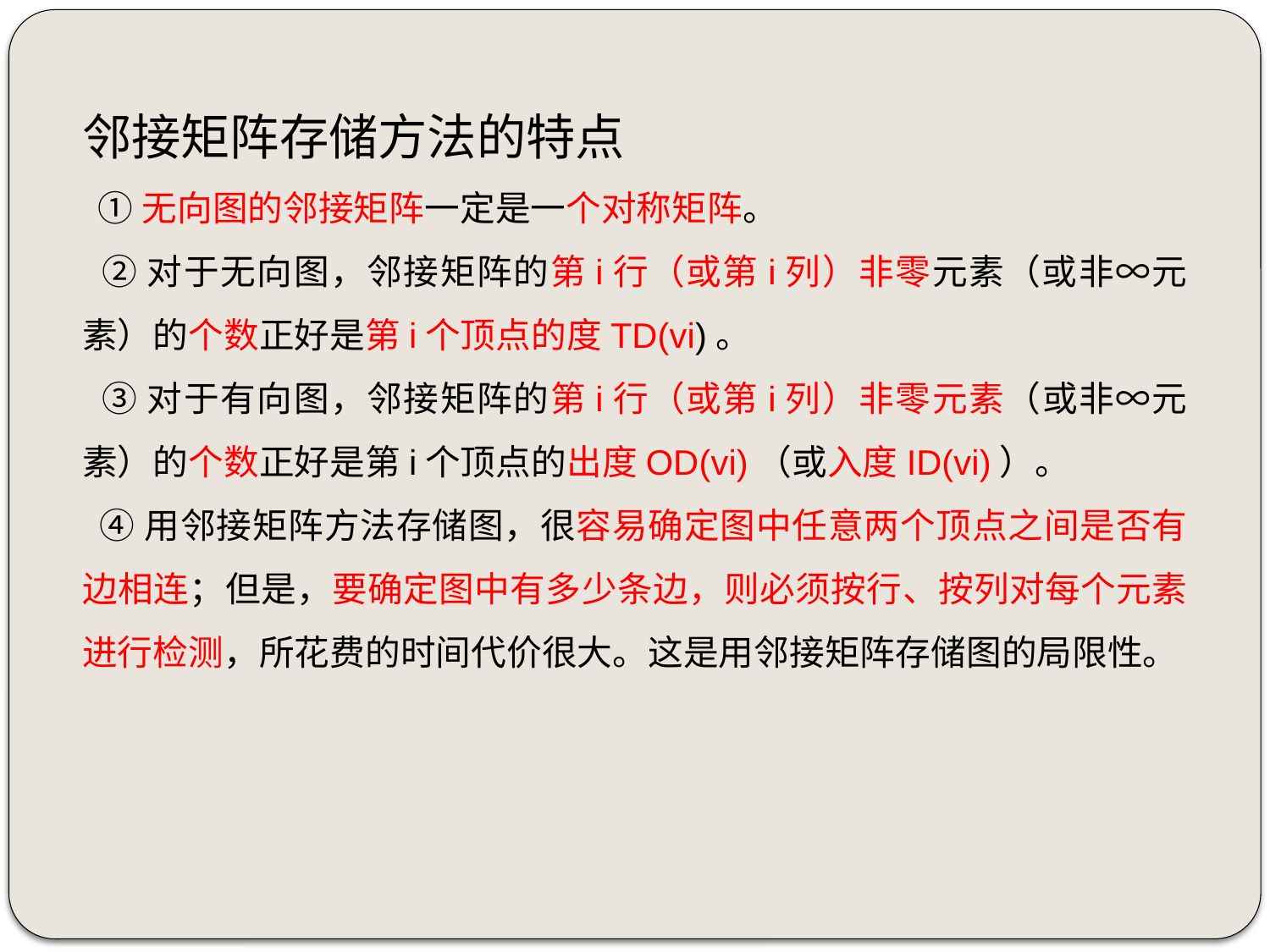

邻接矩阵存储方法的特点
  ①无向图的邻接矩阵一定是一个对称矩阵。
  ②对于无向图，邻接矩阵的第i行（或第i列）非零元素（或非∞元素）的个数正好是第i个顶点的度TD(vi)。
  ③对于有向图，邻接矩阵的第i行（或第i列）非零元素（或非∞元素）的个数正好是第i个顶点的出度OD(vi)（或入度ID(vi)）。
  ④用邻接矩阵方法存储图，很容易确定图中任意两个顶点之间是否有边相连；但是，要确定图中有多少条边，则必须按行、按列对每个元素进行检测，所花费的时间代价很大。这是用邻接矩阵存储图的局限性。